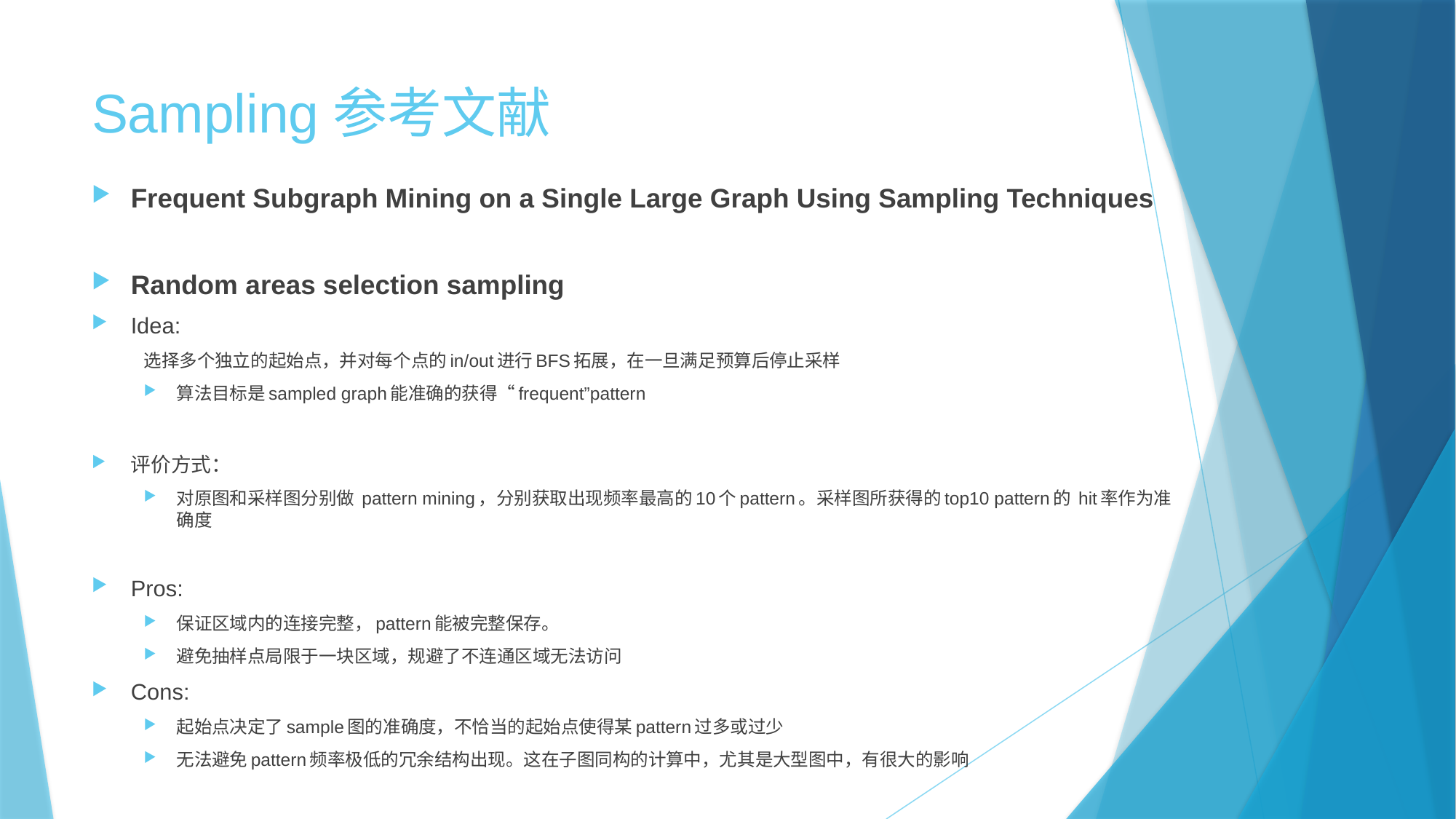

# Sampling参考文献
Frequent Subgraph Mining on a Single Large Graph Using Sampling Techniques

Random areas selection sampling
Idea:
选择多个独立的起始点，并对每个点的in/out进行BFS拓展，在一旦满足预算后停止采样
算法目标是sampled graph能准确的获得“frequent”pattern

评价方式：
对原图和采样图分别做 pattern mining，分别获取出现频率最高的10个pattern。采样图所获得的top10 pattern的 hit率作为准确度

Pros:
保证区域内的连接完整，pattern能被完整保存。
避免抽样点局限于一块区域，规避了不连通区域无法访问
Cons:
起始点决定了sample图的准确度，不恰当的起始点使得某pattern过多或过少
无法避免pattern频率极低的冗余结构出现。这在子图同构的计算中，尤其是大型图中，有很大的影响